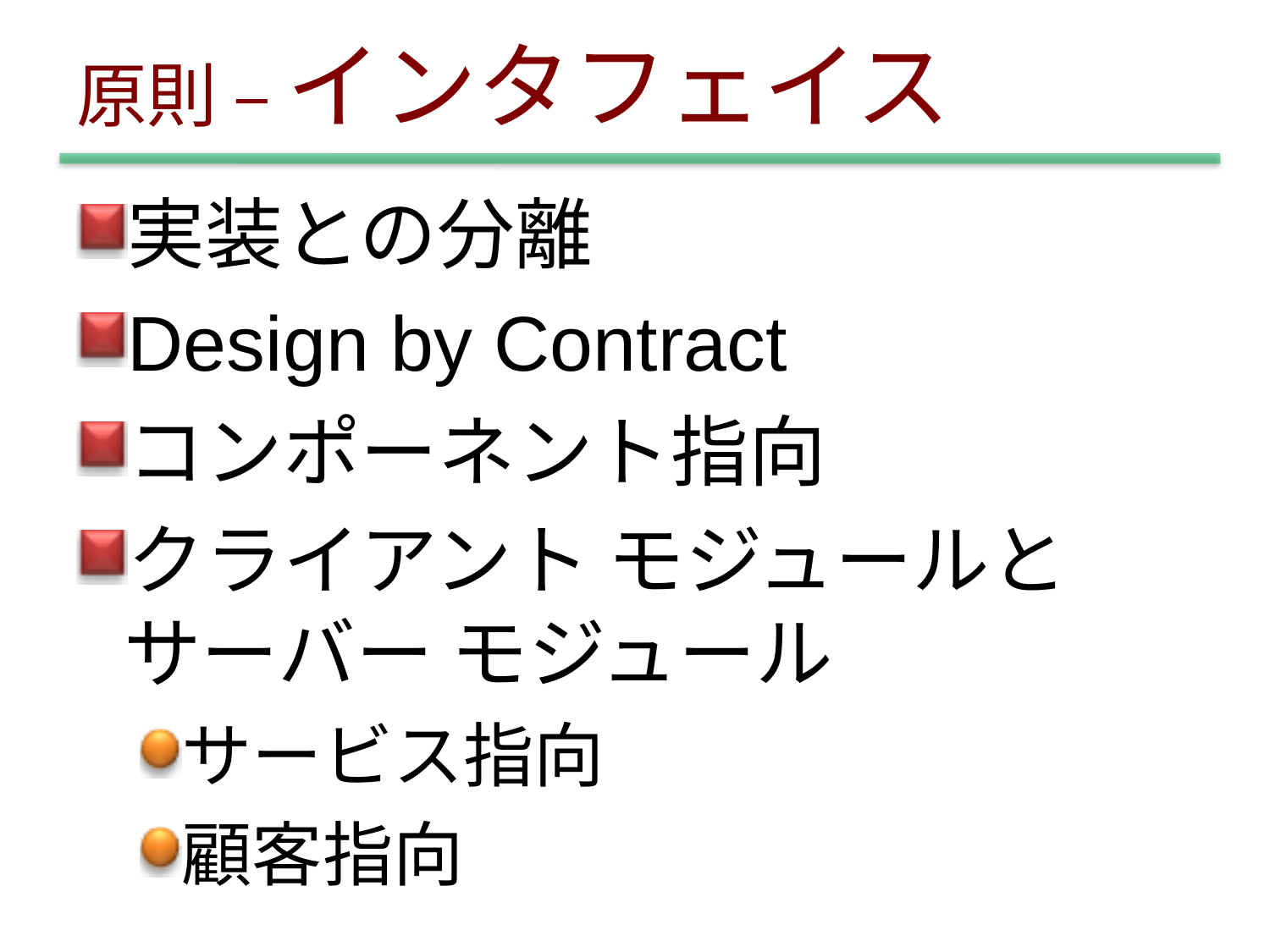

# 原則 – インタフェイス
実装との分離
Design by Contract
コンポーネント指向
クライアント モジュールとサーバー モジュール
サービス指向
顧客指向